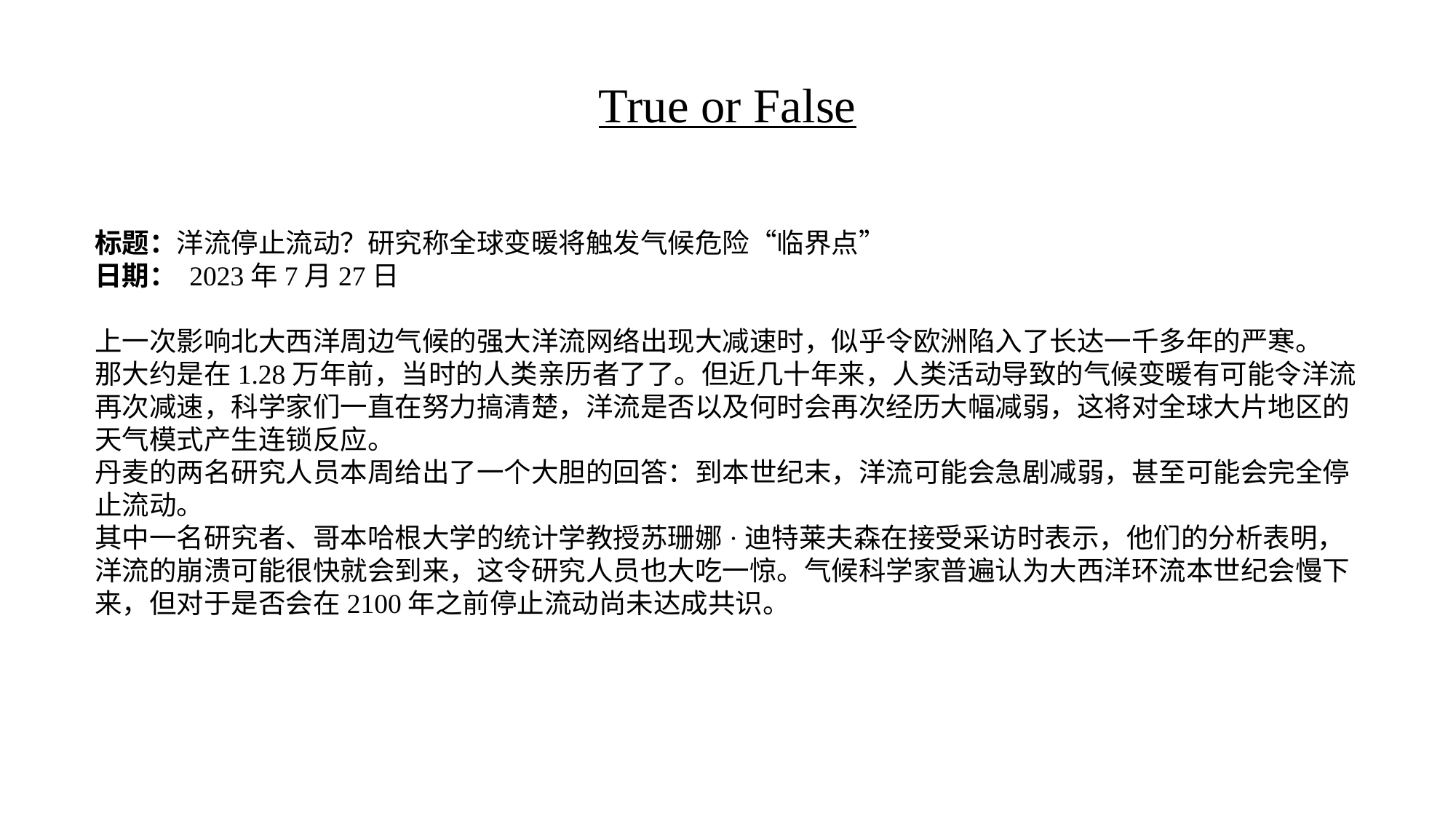

True or False
标题：洋流停止流动？研究称全球变暖将触发气候危险“临界点”
日期： 2023年7月27日

上一次影响北大西洋周边气候的强大洋流网络出现大减速时，似乎令欧洲陷入了长达一千多年的严寒。
那大约是在1.28万年前，当时的人类亲历者了了。但近几十年来，人类活动导致的气候变暖有可能令洋流再次减速，科学家们一直在努力搞清楚，洋流是否以及何时会再次经历大幅减弱，这将对全球大片地区的天气模式产生连锁反应。
丹麦的两名研究人员本周给出了一个大胆的回答：到本世纪末，洋流可能会急剧减弱，甚至可能会完全停止流动。
其中一名研究者、哥本哈根大学的统计学教授苏珊娜·迪特莱夫森在接受采访时表示，他们的分析表明，洋流的崩溃可能很快就会到来，这令研究人员也大吃一惊。气候科学家普遍认为大西洋环流本世纪会慢下来，但对于是否会在2100年之前停止流动尚未达成共识。